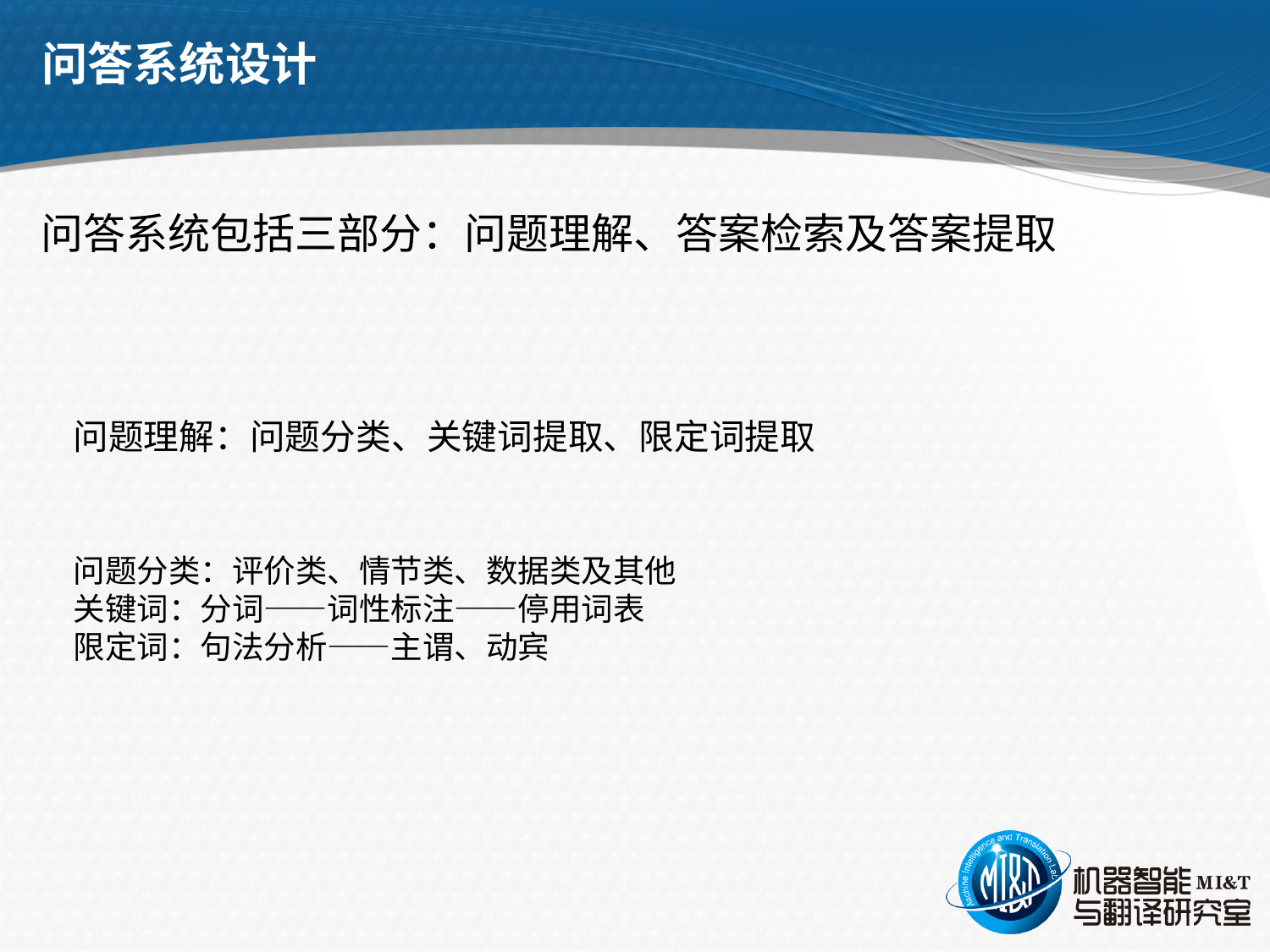

# 问答系统设计
问答系统包括三部分：问题理解、答案检索及答案提取
问题理解：问题分类、关键词提取、限定词提取
问题分类：评价类、情节类、数据类及其他
关键词：分词——词性标注——停用词表
限定词：句法分析——主谓、动宾